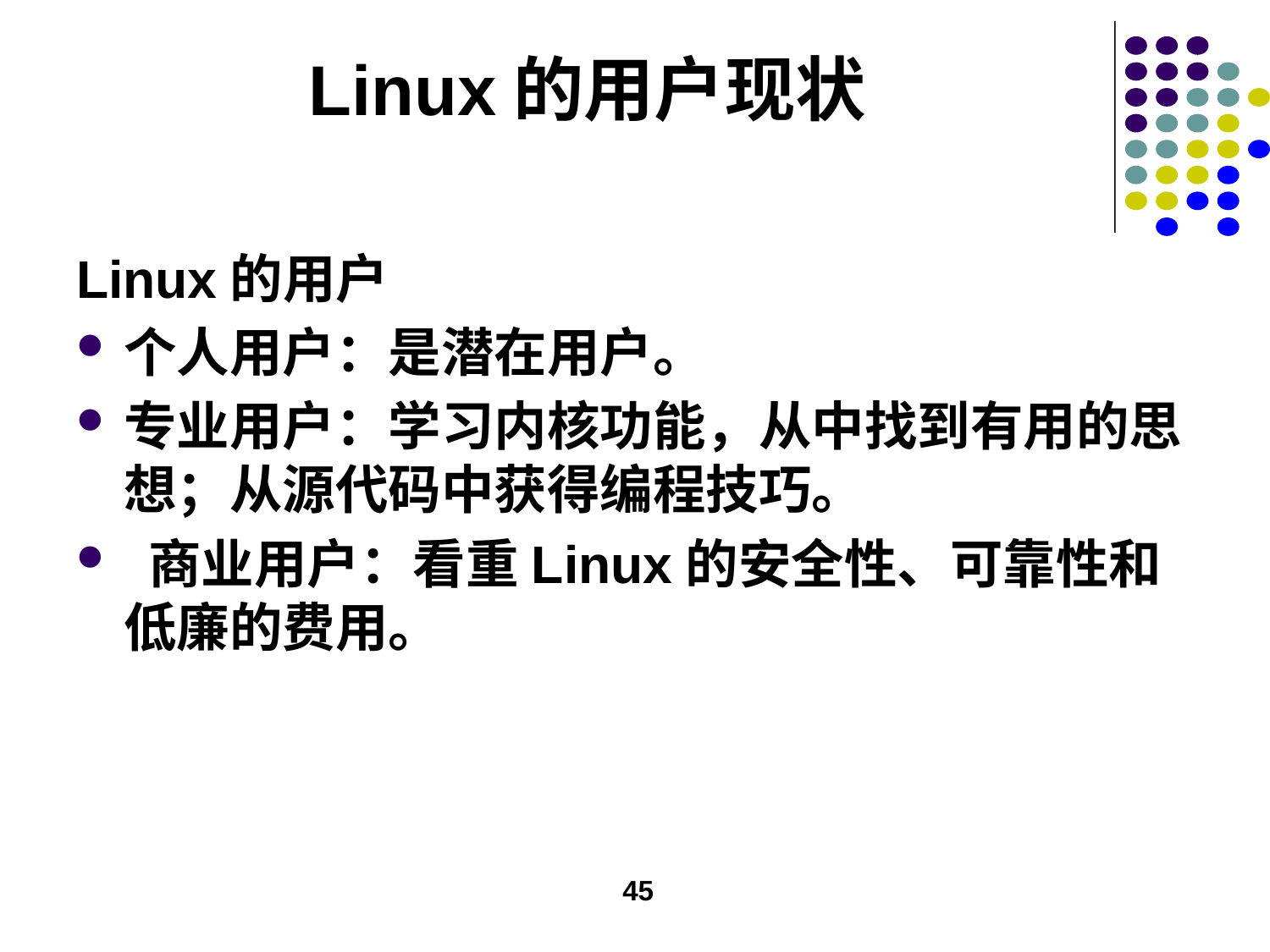

# Linux的用户现状
Linux的用户
个人用户：是潜在用户。
专业用户：学习内核功能，从中找到有用的思想；从源代码中获得编程技巧。
 商业用户：看重Linux的安全性、可靠性和低廉的费用。
45